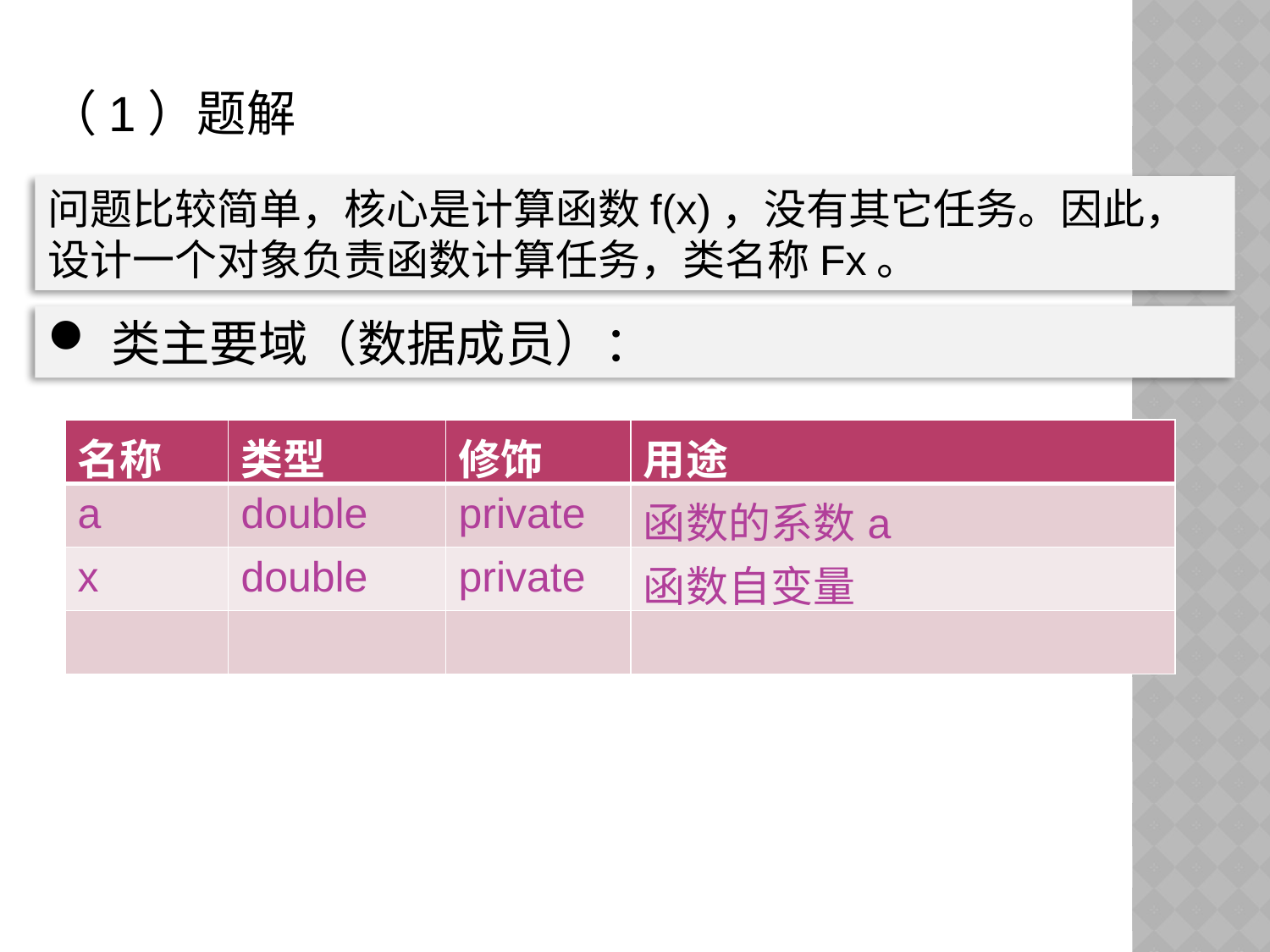

（1）题解
问题比较简单，核心是计算函数f(x)，没有其它任务。因此，设计一个对象负责函数计算任务，类名称Fx。
类主要域（数据成员）：
| 名称 | 类型 | 修饰 | 用途 |
| --- | --- | --- | --- |
| a | double | private | 函数的系数a |
| x | double | private | 函数自变量 |
|  |  |  |  |